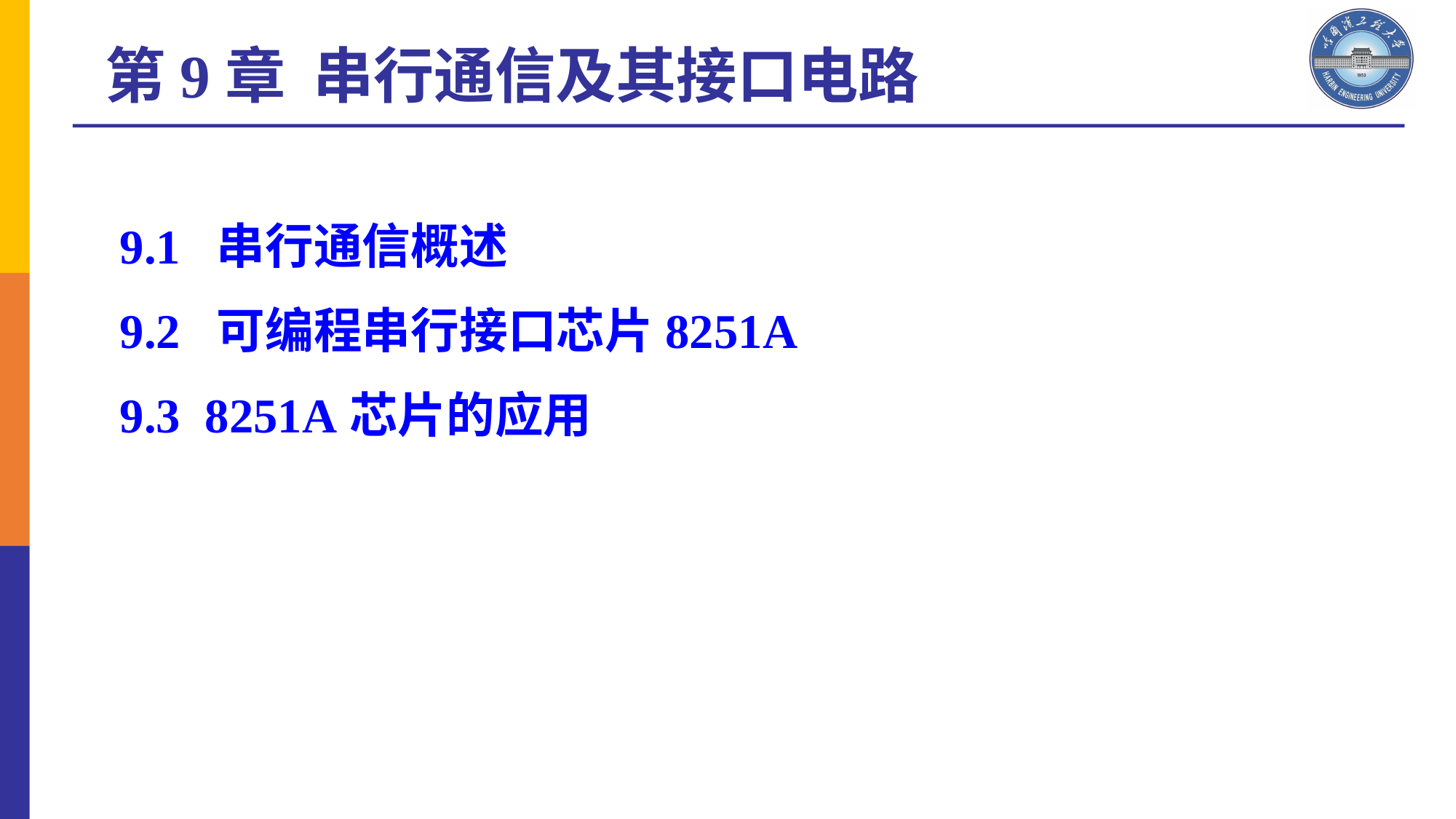

第9章  串行通信及其接口电路
9.1  串行通信概述
9.2  可编程串行接口芯片8251A
9.3  8251A芯片的应用